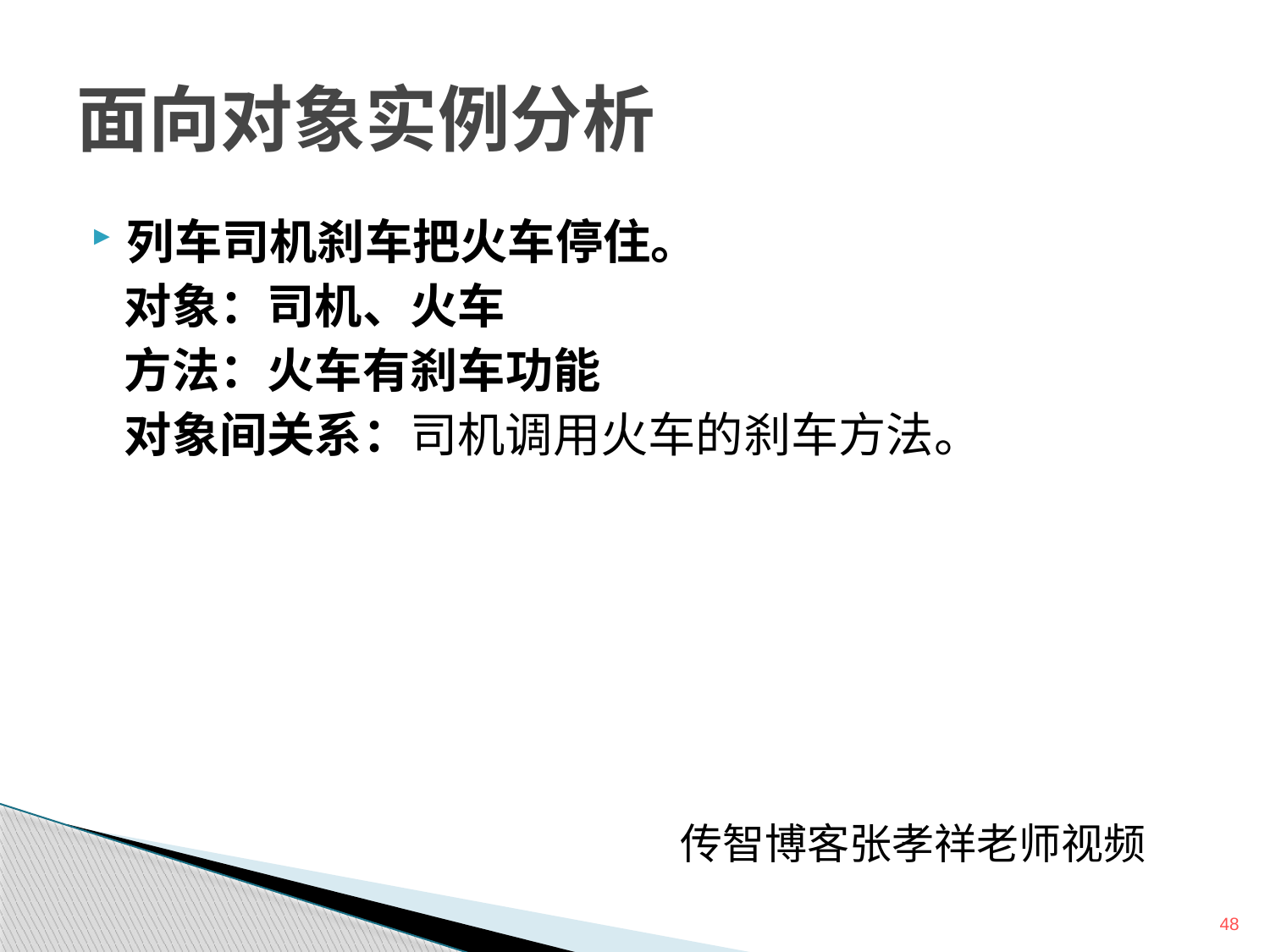

# 面向对象实例分析
列车司机刹车把火车停住。
  对象：司机、火车
  方法：火车有刹车功能
  对象间关系：司机调用火车的刹车方法。

传智博客张孝祥老师视频
48